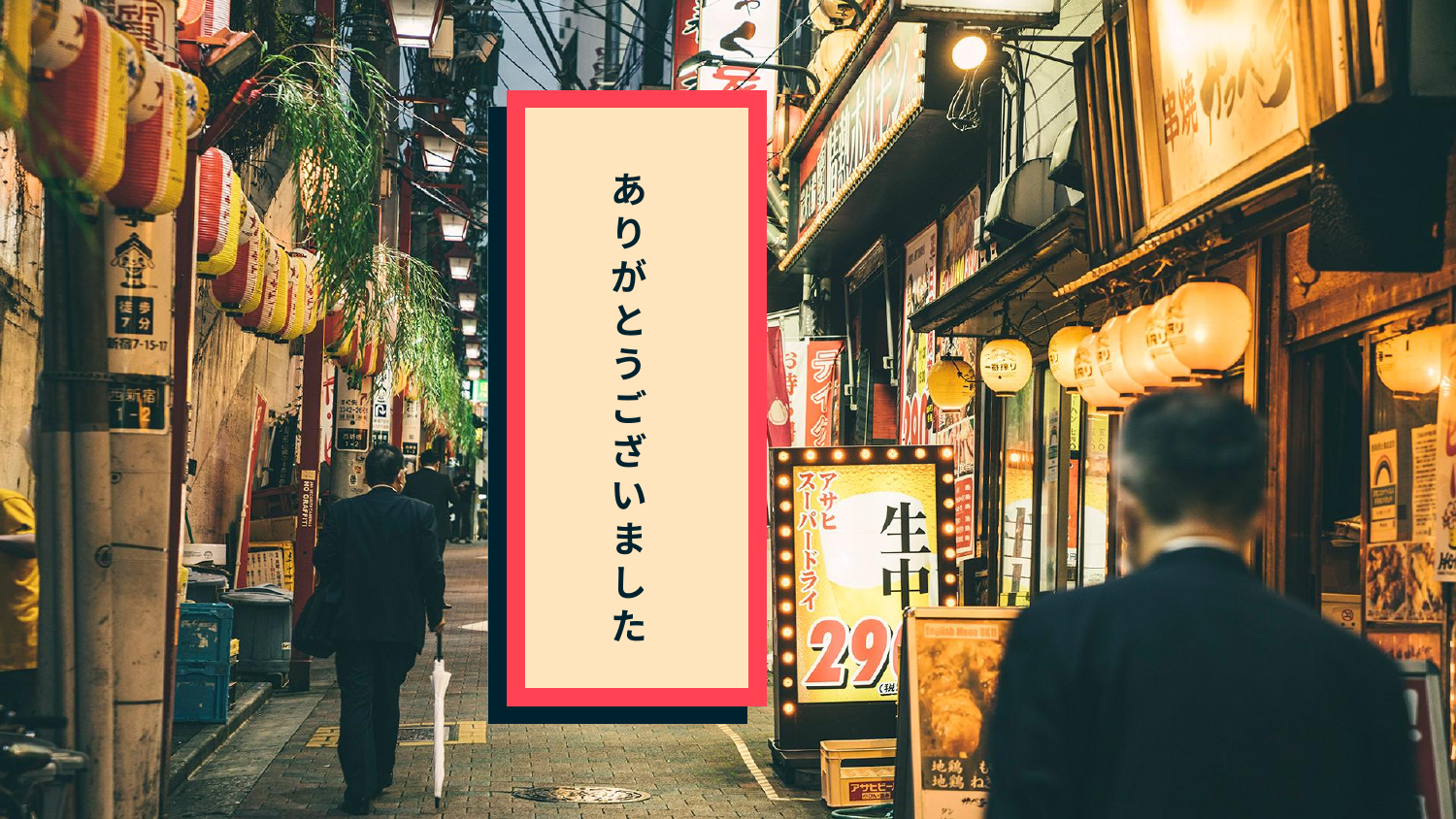

# あ り が と う ご ざ い ま し た